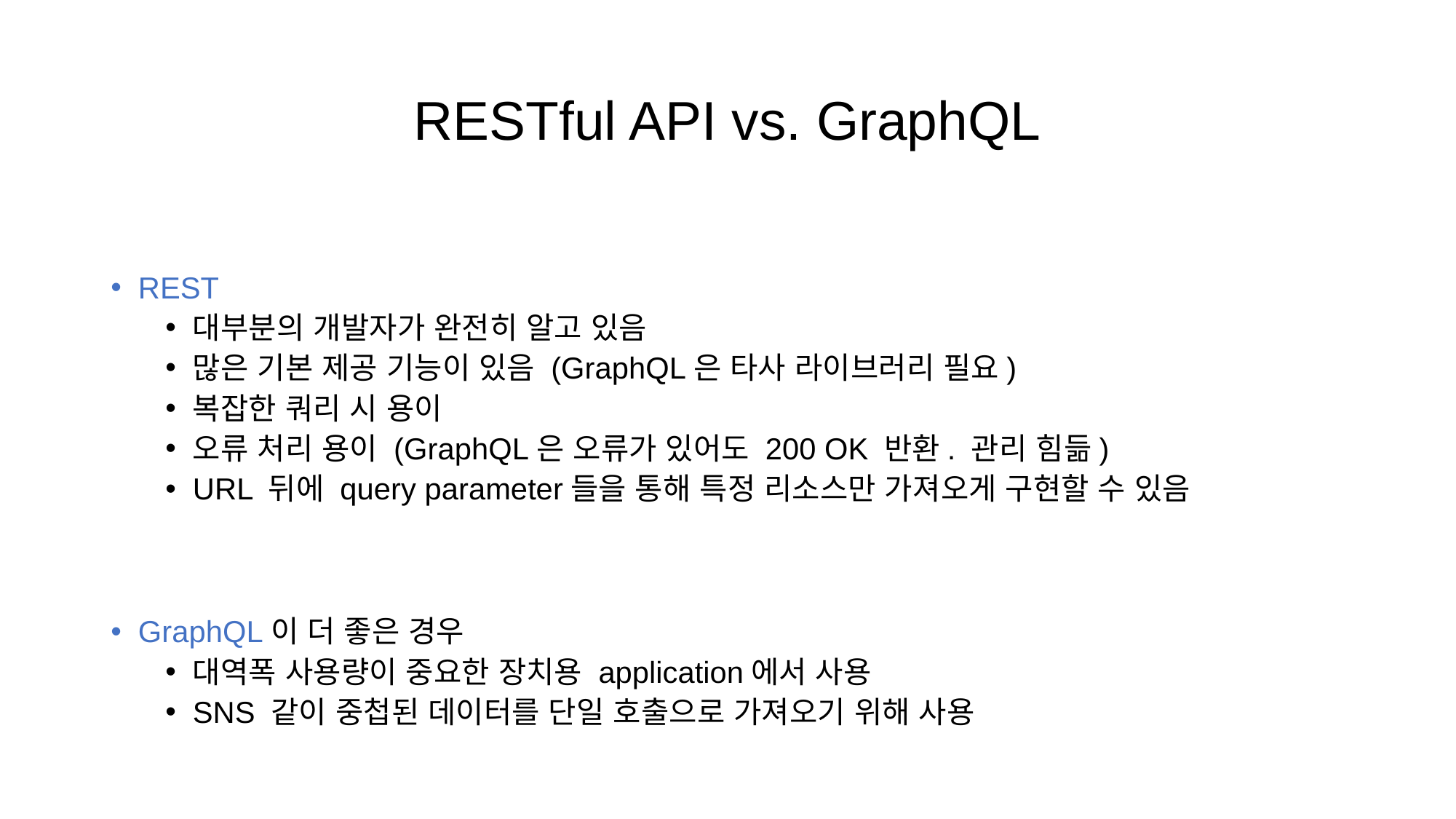

# RESTful API vs. GraphQL
REST
대부분의 개발자가 완전히 알고 있음
많은 기본 제공 기능이 있음 (GraphQL은 타사 라이브러리 필요)
복잡한 쿼리 시 용이
오류 처리 용이 (GraphQL은 오류가 있어도 200 OK 반환. 관리 힘듦)
URL 뒤에 query parameter들을 통해 특정 리소스만 가져오게 구현할 수 있음

GraphQL이 더 좋은 경우
대역폭 사용량이 중요한 장치용 application에서 사용
SNS 같이 중첩된 데이터를 단일 호출으로 가져오기 위해 사용